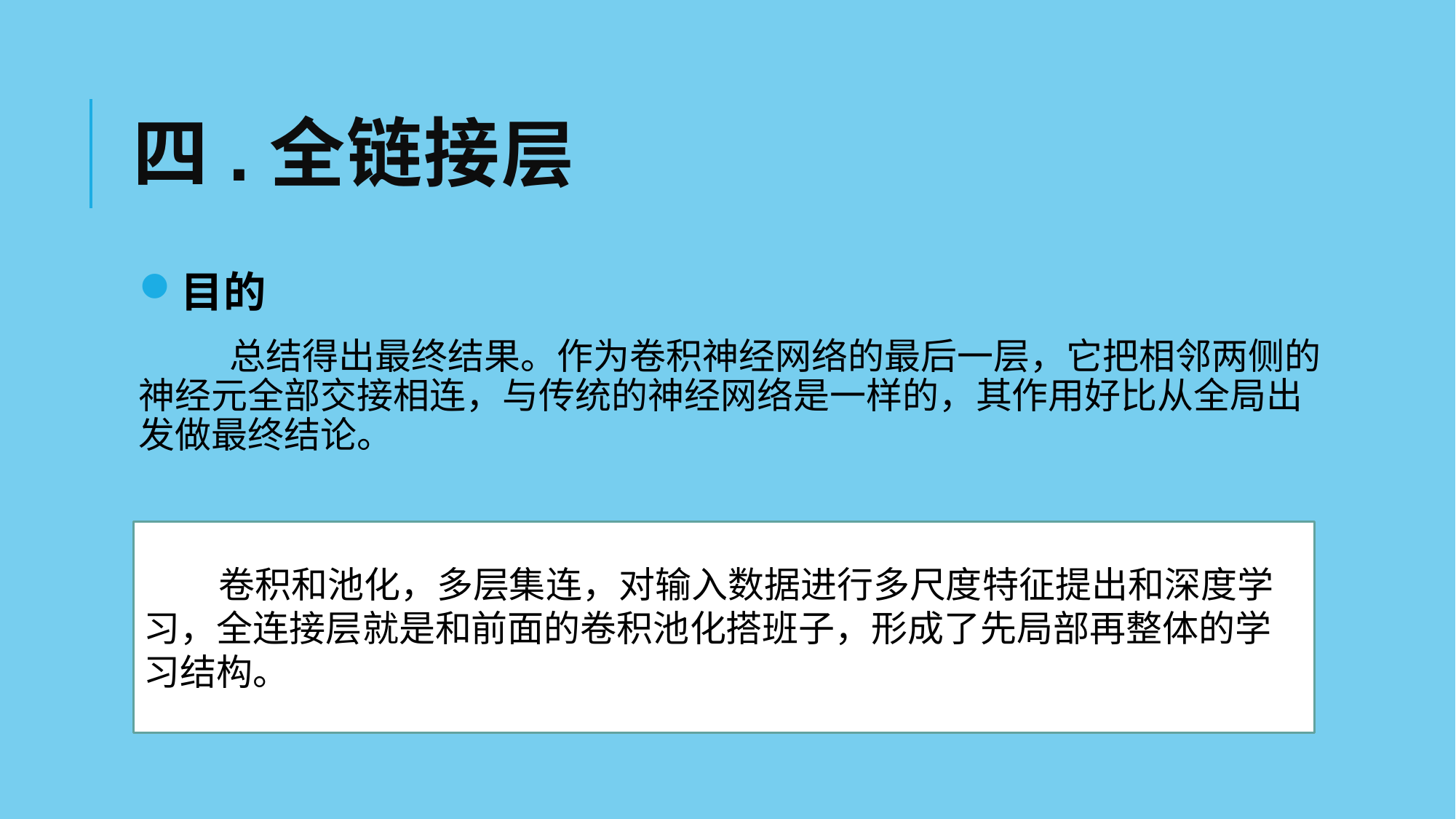

# 四.全链接层
目的
          总结得出最终结果。作为卷积神经网络的最后一层，它把相邻两侧的神经元全部交接相连，与传统的神经网络是一样的，其作用好比从全局出发做最终结论。
        卷积和池化，多层集连，对输入数据进行多尺度特征提出和深度学习，全连接层就是和前面的卷积池化搭班子，形成了先局部再整体的学习结构。